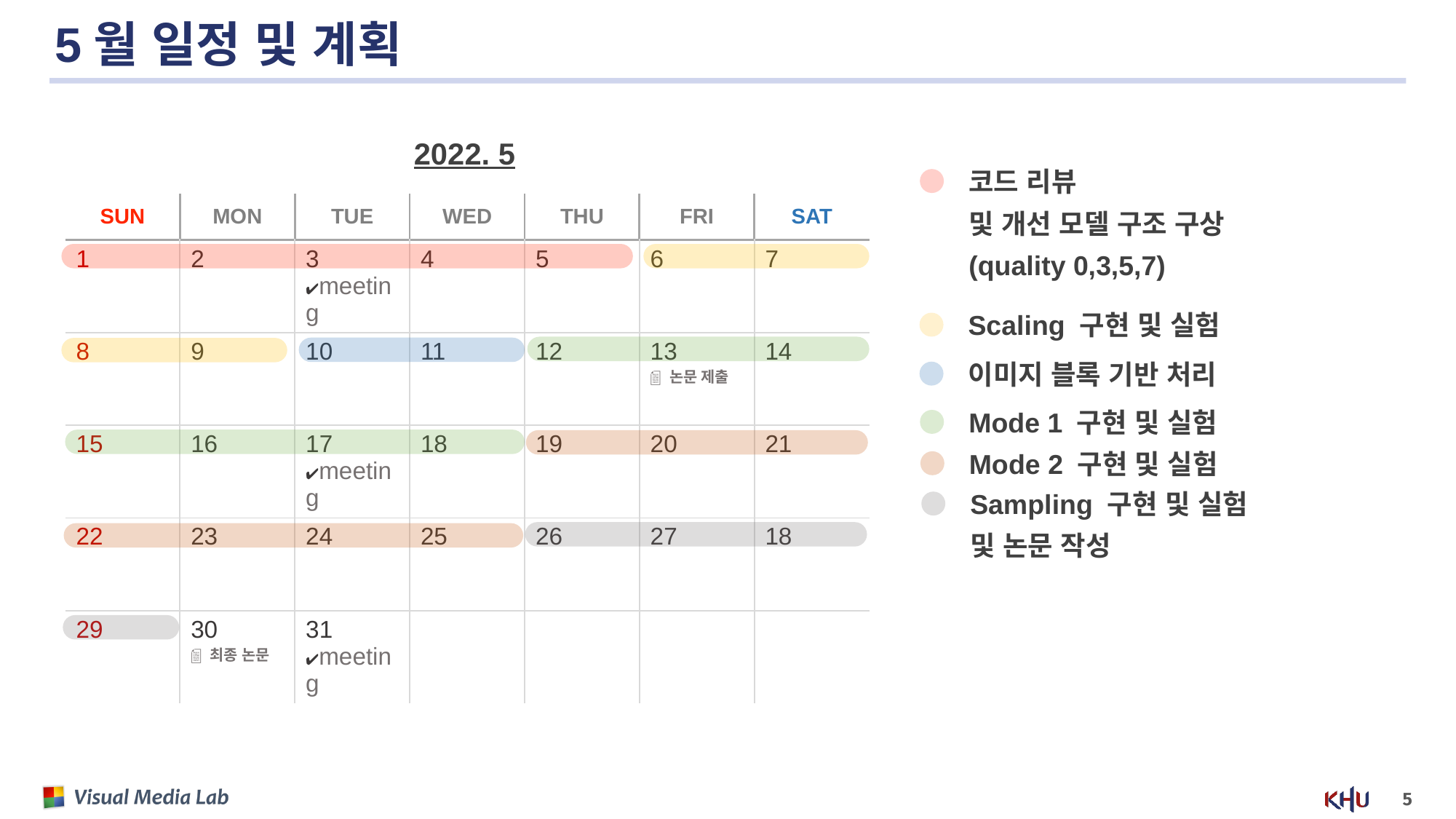

# 5월 일정 및 계획

2022. 5

코드 리뷰
및 개선 모델 구조 구상
(quality 0,3,5,7)

| SUN | MON | TUE | WED | THU | FRI | SAT |
| --- | --- | --- | --- | --- | --- | --- |
| 1 | 2 | 3 ✔️meeting | 4 | 5 | 6 | 7 |
| 8 | 9 | 10 | 11 | 12 | 13 📄 논문 제출 | 14 |
| 15 | 16 | 17 ✔️meeting | 18 | 19 | 20 | 21 |
| 22 | 23 | 24 | 25 | 26 | 27 | 18 |
| 29 | 30 📄 최종 논문 | 31 ✔️meeting |  |  |  |  |

Scaling 구현 및 실험

이미지 블록 기반 처리

Mode 1 구현 및 실험

Mode 2 구현 및 실험

Sampling 구현 및 실험
및 논문 작성